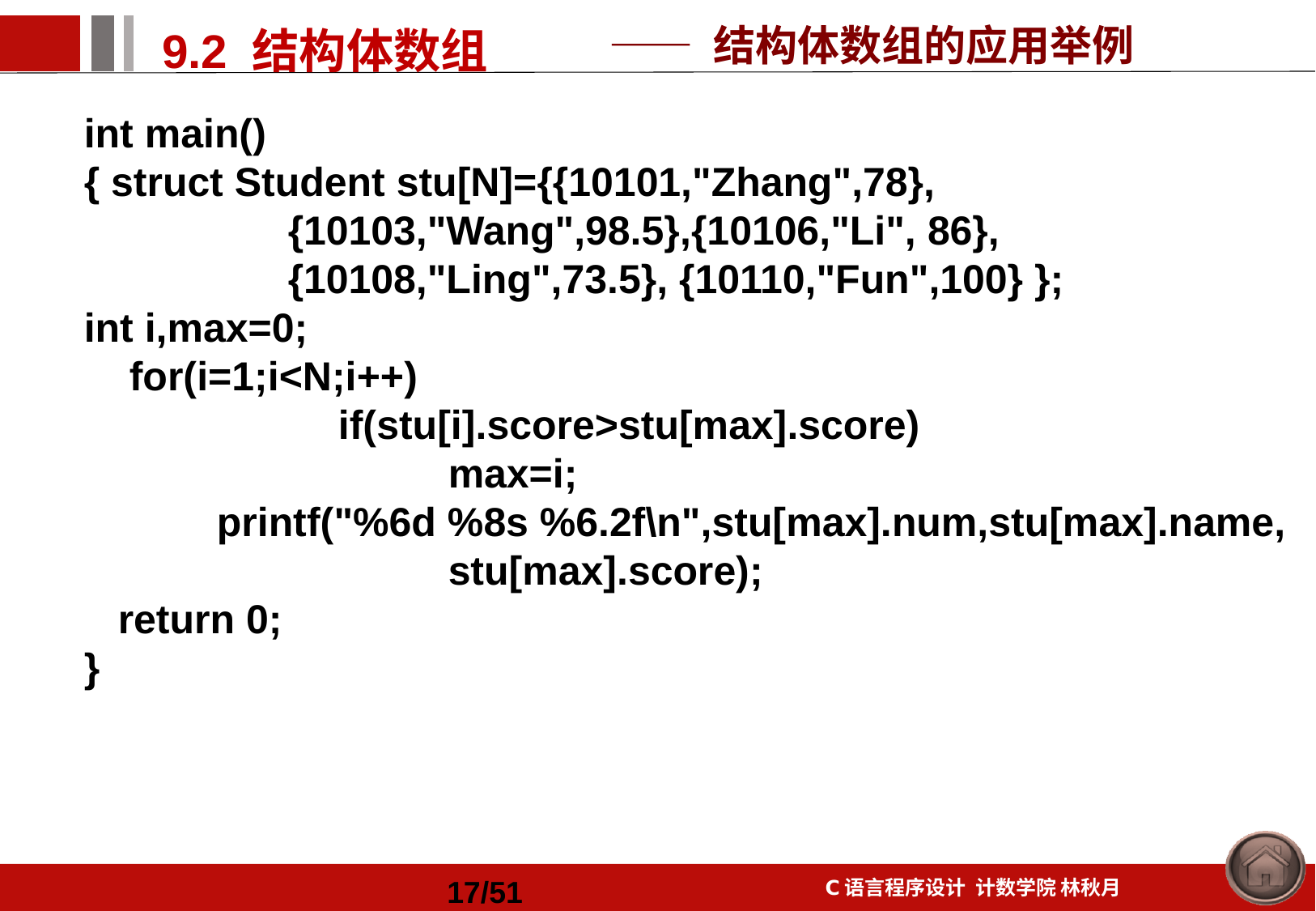

—— 结构体数组的应用举例
int main()
{ struct Student stu[N]={{10101,"Zhang",78},
                  {10103,"Wang",98.5},{10106,"Li", 86},
                  {10108,"Ling",73.5}, {10110,"Fun",100} };
int i,max=0;
    for(i=1;i<N;i++)
		 if(stu[i].score>stu[max].score)
			max=i;
	 printf("%6d %8s %6.2f\n",stu[max].num,stu[max].name,
			stu[max].score);
   return 0;
}